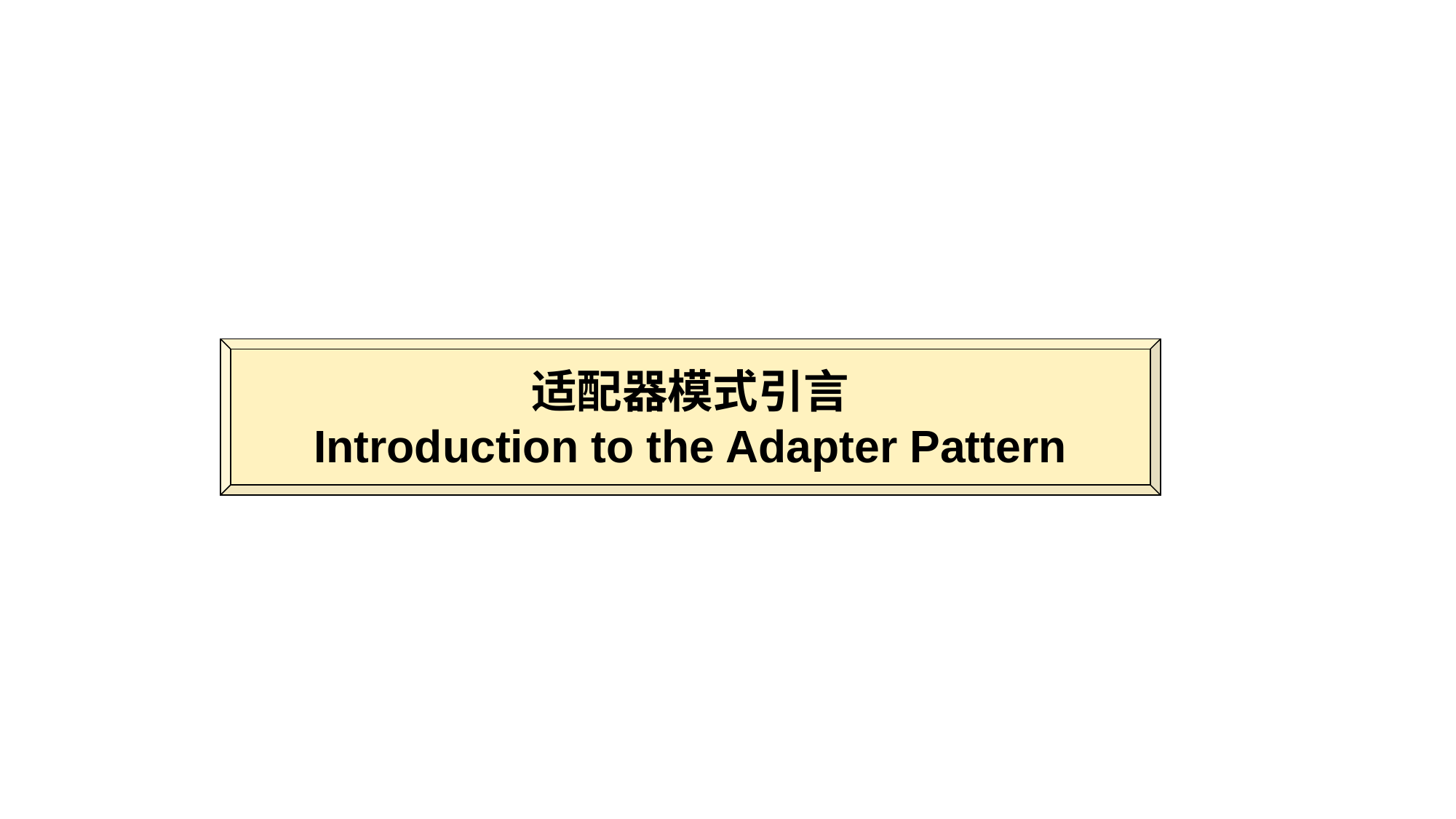

#
适配器模式引言
Introduction to the Adapter Pattern
4